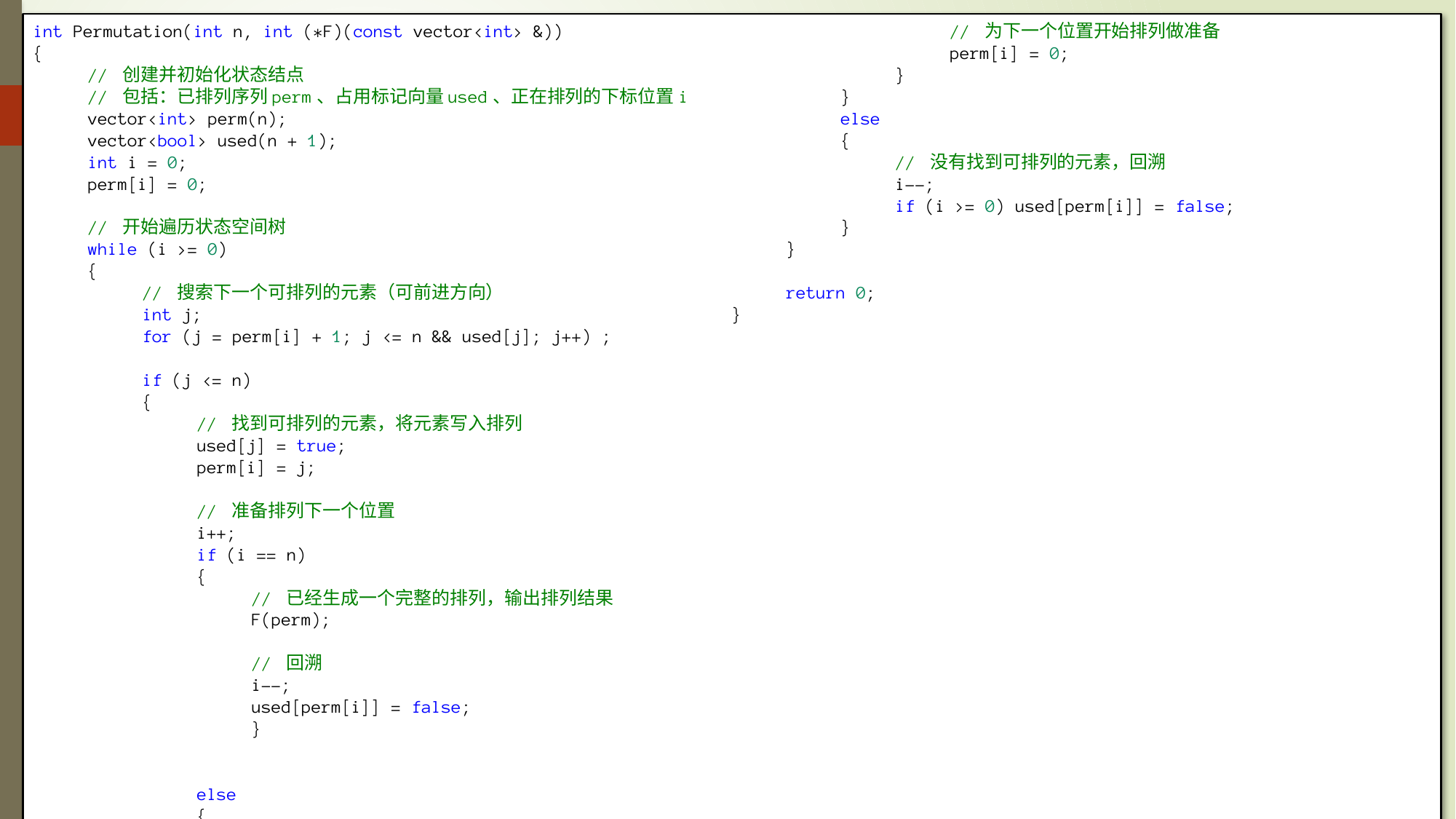

int Permutation(int n, int (*F)(const vector<int> &))
{
// 创建并初始化状态结点
// 包括：已排列序列perm、占用标记向量used、正在排列的下标位置i
vector<int> perm(n);
vector<bool> used(n + 1);
int i = 0;
perm[i] = 0;
// 开始遍历状态空间树
while (i >= 0)
{
// 搜索下一个可排列的元素（可前进方向）
int j;
for (j = perm[i] + 1; j <= n && used[j]; j++) ;
if (j <= n)
{
// 找到可排列的元素，将元素写入排列
used[j] = true;
perm[i] = j;
// 准备排列下一个位置
i++;
if (i == n)
{
// 已经生成一个完整的排列，输出排列结果
F(perm);
// 回溯
i--;
used[perm[i]] = false;
	}

else
{
// 为下一个位置开始排列做准备
perm[i] = 0;
}
}
else
{
// 没有找到可排列的元素，回溯
i--;
if (i >= 0) used[perm[i]] = false;
}
}
return 0;
}